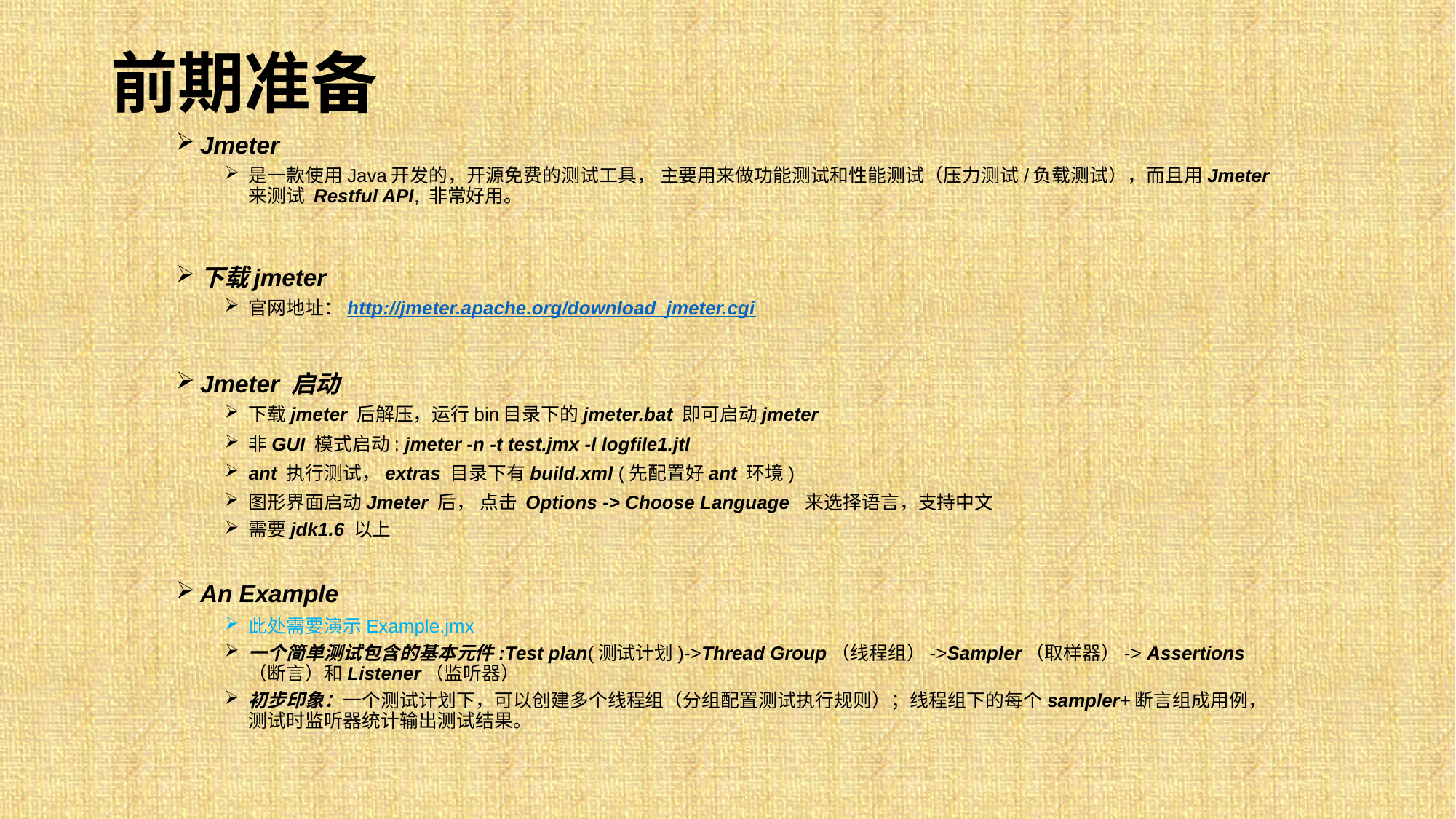

# 前期准备
Jmeter
是一款使用Java开发的，开源免费的测试工具， 主要用来做功能测试和性能测试（压力测试/负载测试），而且用Jmeter 来测试 Restful API, 非常好用。

下载jmeter
官网地址：http://jmeter.apache.org/download_jmeter.cgi

Jmeter 启动
下载jmeter 后解压，运行bin目录下的jmeter.bat 即可启动jmeter
非GUI 模式启动: jmeter -n -t test.jmx -l logfile1.jtl
ant 执行测试，extras 目录下有build.xml (先配置好ant 环境)
图形界面启动Jmeter 后， 点击 Options -> Choose Language  来选择语言，支持中文
需要jdk1.6 以上

An Example
此处需要演示Example.jmx
一个简单测试包含的基本元件:Test plan(测试计划)->Thread Group（线程组）->Sampler（取样器）-> Assertions （断言）和Listener（监听器）
初步印象：一个测试计划下，可以创建多个线程组（分组配置测试执行规则）；线程组下的每个sampler+断言组成用例，测试时监听器统计输出测试结果。